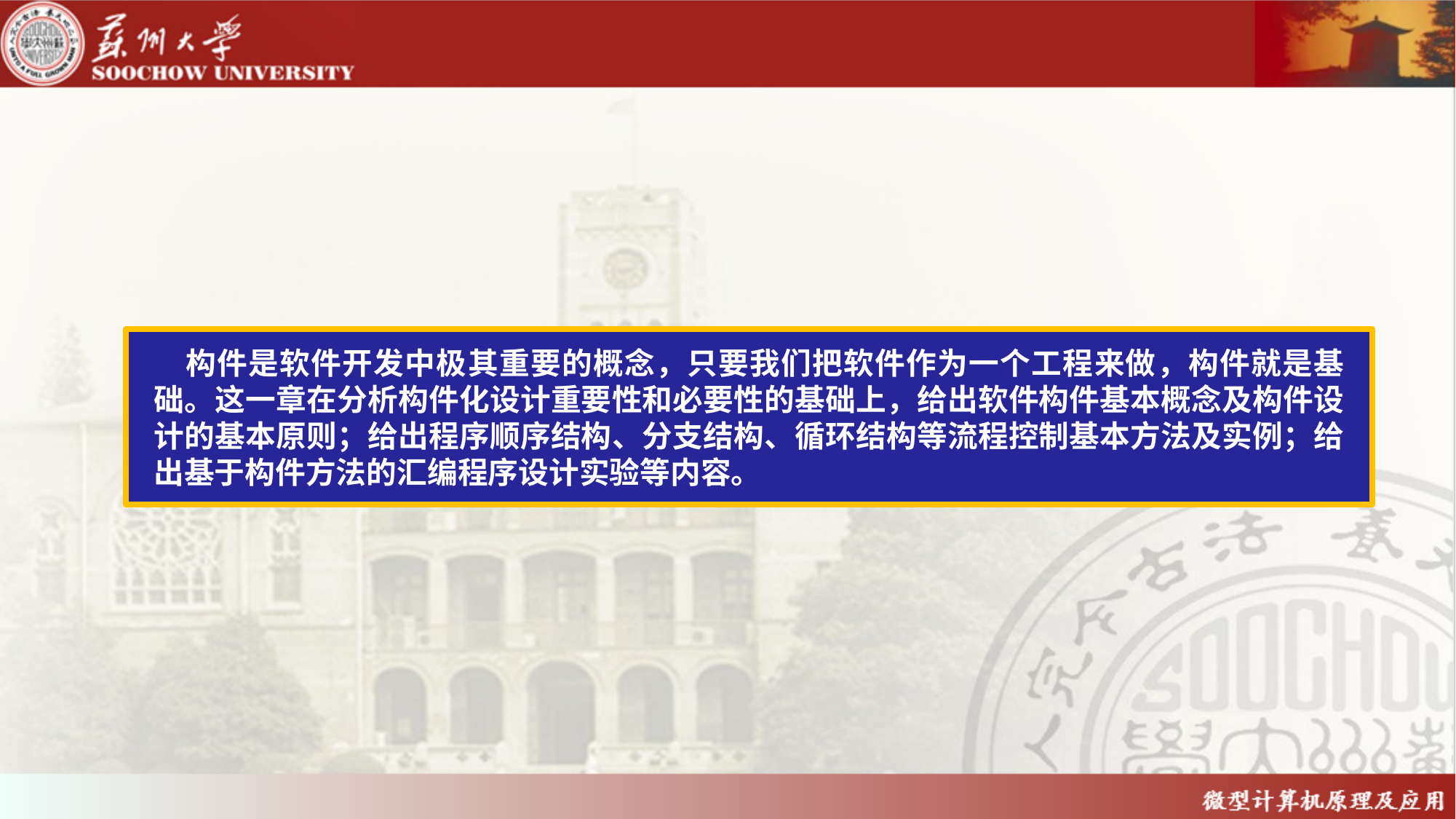

构件是软件开发中极其重要的概念，只要我们把软件作为一个工程来做，构件就是基础。这一章在分析构件化设计重要性和必要性的基础上，给出软件构件基本概念及构件设计的基本原则；给出程序顺序结构、分支结构、循环结构等流程控制基本方法及实例；给出基于构件方法的汇编程序设计实验等内容。